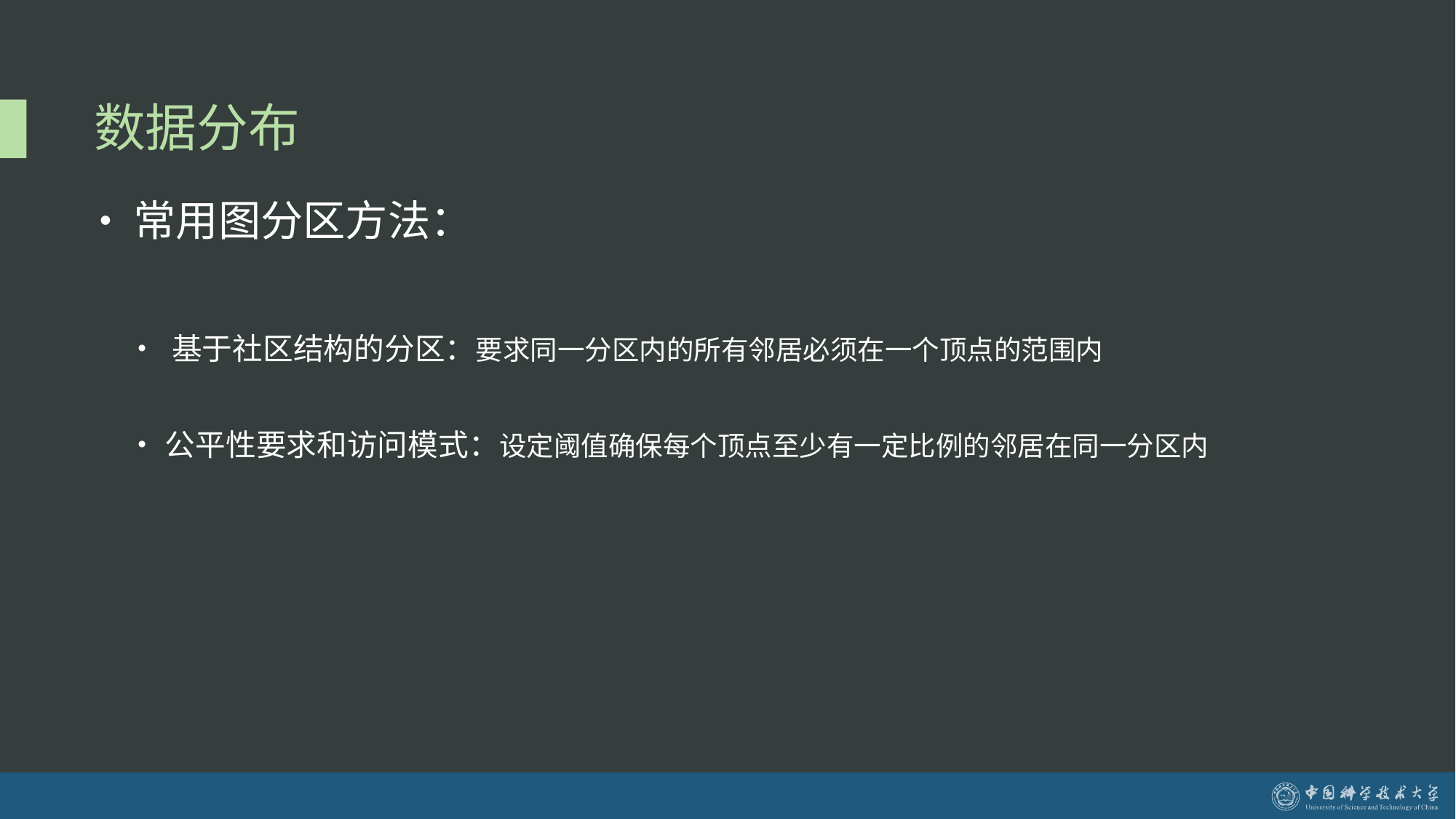

数据分布
常用图分区方法：

基于社区结构的分区：要求同一分区内的所有邻居必须在一个顶点的范围内

公平性要求和访问模式：设定阈值确保每个顶点至少有一定比例的邻居在同一分区内